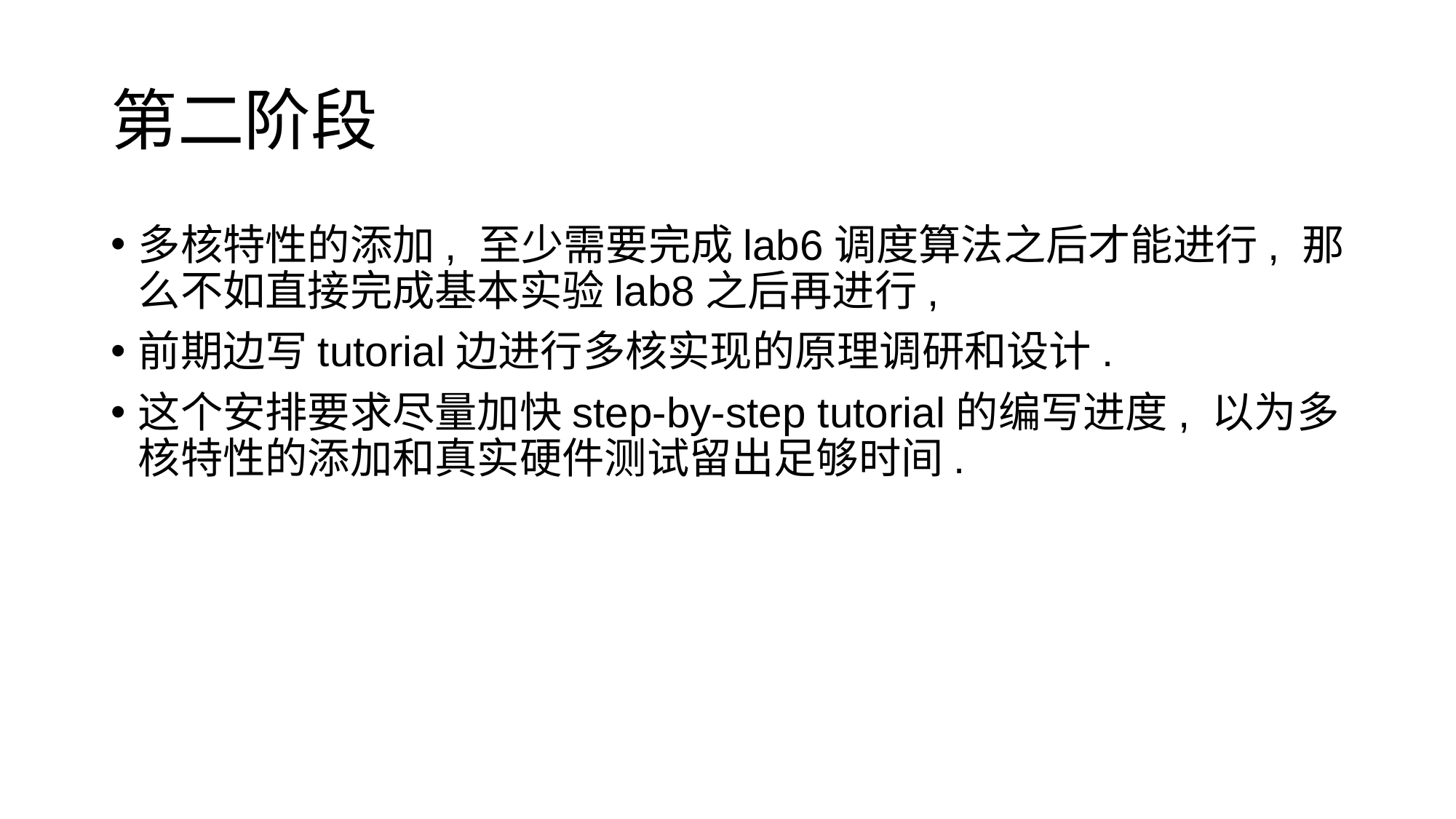

# 第二阶段
多核特性的添加, 至少需要完成lab6调度算法之后才能进行, 那么不如直接完成基本实验lab8之后再进行,
前期边写tutorial边进行多核实现的原理调研和设计.
这个安排要求尽量加快step-by-step tutorial的编写进度, 以为多核特性的添加和真实硬件测试留出足够时间.